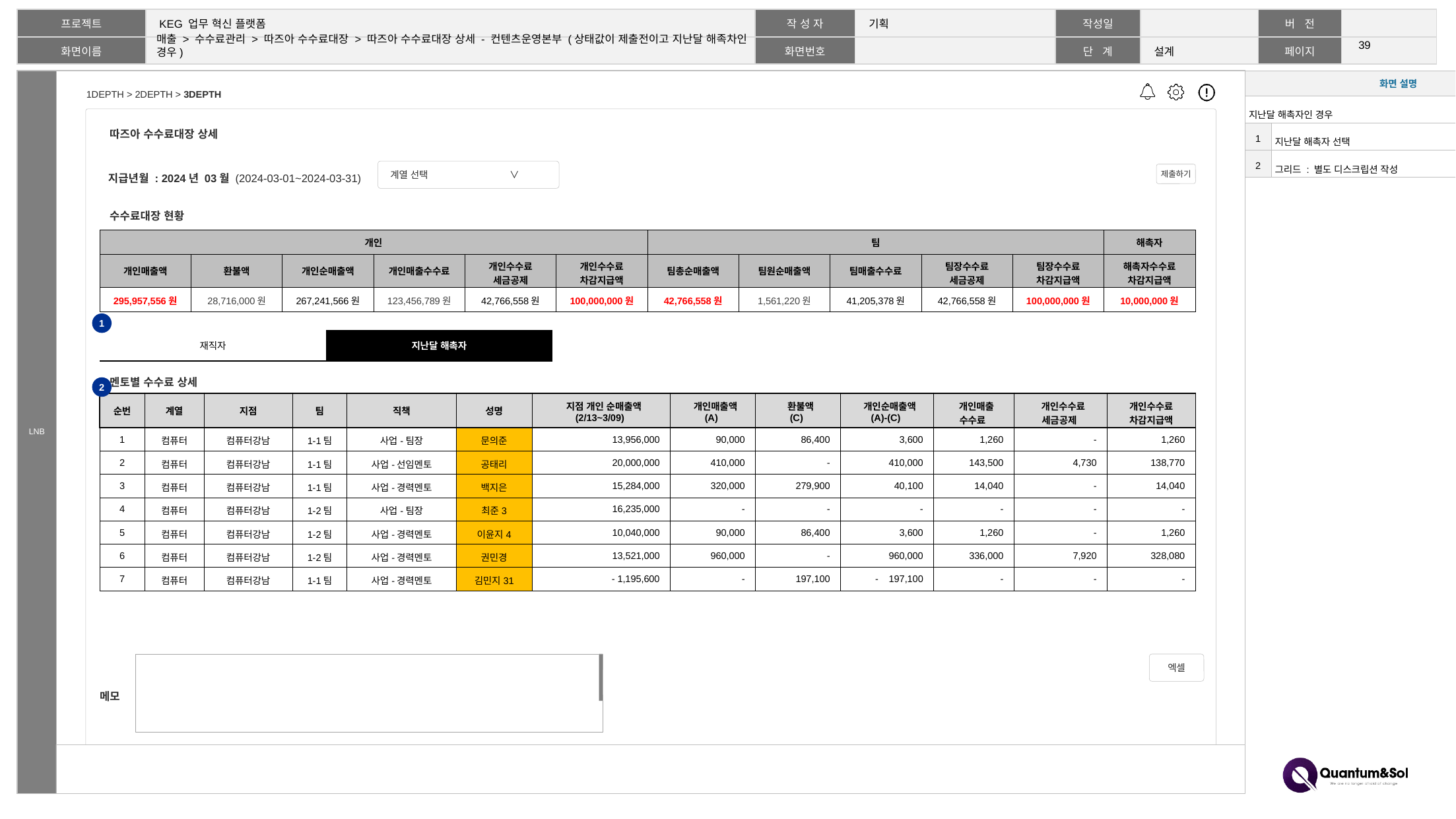

39

# 매출 > 수수료관리 > 따즈아 수수료대장 > 따즈아 수수료대장 상세 - 컨텐츠운영본부 (상태값이 제출전이고 지난달 해족차인 경우)
| 화면 설명 |  |
| --- | --- |
| 지난달 해촉자인 경우 |  |
| 1 | 지난달 해촉자 선택 |
| 2 | 그리드 : 별도 디스크립션 작성 |
따즈아 수수료대장 상세
지급년월 : 2024년 03월 (2024-03-01~2024-03-31)
계열 선택                               ∨
제출하기
수수료대장 현황
| 개인 |  |  |  |  |  | 팀 |  |  |  |  | 해촉자 |
| --- | --- | --- | --- | --- | --- | --- | --- | --- | --- | --- | --- |
| 개인매출액 | 환불액 | 개인순매출액 | 개인매출수수료 | 개인수수료 세금공제 | 개인수수료 차감지급액 | 팀총순매출액 | 팀원순매출액 | 팀매출수수료 | 팀장수수료 세금공제 | 팀장수수료 차감지급액 | 해촉자수수료 차감지급액 |
| 295,957,556원 | 28,716,000원 | 267,241,566원 | 123,456,789원 | 42,766,558원 | 100,000,000원 | 42,766,558원 | 1,561,220원 | 41,205,378원 | 42,766,558원 | 100,000,000원 | 10,000,000원 |
1
| 재직자 | 지난달 해촉자 |
| --- | --- |
멘토별 수수료 상세
2
| 순번 | 계열 | 지점 | 팀 | 직책 | 성명 | 지점 개인 순매출액 (2/13~3/09) | 개인매출액 (A) | 환불액 (C) | 개인순매출액 (A)-(C) | 개인매출 수수료 | 개인수수료 세금공제 | 개인수수료 차감지급액 |
| --- | --- | --- | --- | --- | --- | --- | --- | --- | --- | --- | --- | --- |
| 1 | 컴퓨터 | 컴퓨터강남 | 1-1팀 | 사업-팀장 | 문의준 | 13,956,000 | 90,000 | 86,400 | 3,600 | 1,260 | - | 1,260 |
| 2 | 컴퓨터 | 컴퓨터강남 | 1-1팀 | 사업-선임멘토 | 공태리 | 20,000,000 | 410,000 | - | 410,000 | 143,500 | 4,730 | 138,770 |
| 3 | 컴퓨터 | 컴퓨터강남 | 1-1팀 | 사업-경력멘토 | 백지은 | 15,284,000 | 320,000 | 279,900 | 40,100 | 14,040 | - | 14,040 |
| 4 | 컴퓨터 | 컴퓨터강남 | 1-2팀 | 사업-팀장 | 최준3 | 16,235,000 | - | - | - | - | - | - |
| 5 | 컴퓨터 | 컴퓨터강남 | 1-2팀 | 사업-경력멘토 | 이윤지4 | 10,040,000 | 90,000 | 86,400 | 3,600 | 1,260 | - | 1,260 |
| 6 | 컴퓨터 | 컴퓨터강남 | 1-2팀 | 사업-경력멘토 | 권민경 | 13,521,000 | 960,000 | - | 960,000 | 336,000 | 7,920 | 328,080 |
| 7 | 컴퓨터 | 컴퓨터강남 | 1-1팀 | 사업-경력멘토 | 김민지31 | - 1,195,600 | - | 197,100 | - 197,100 | - | - | - |

엑셀
메모